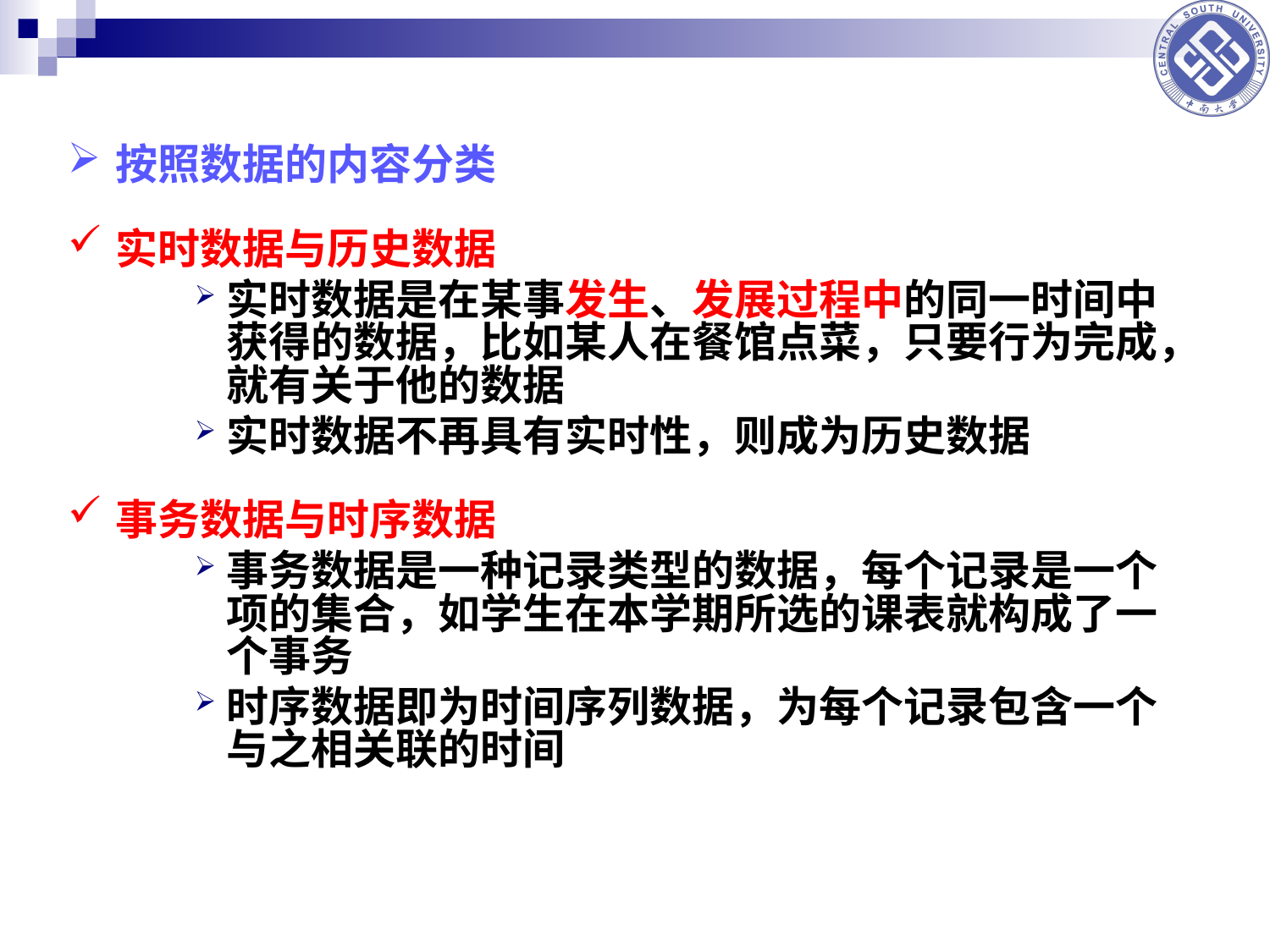

按照数据的内容分类
实时数据与历史数据
实时数据是在某事发生、发展过程中的同一时间中获得的数据，比如某人在餐馆点菜，只要行为完成，就有关于他的数据
实时数据不再具有实时性，则成为历史数据
事务数据与时序数据
事务数据是一种记录类型的数据，每个记录是一个项的集合，如学生在本学期所选的课表就构成了一个事务
时序数据即为时间序列数据，为每个记录包含一个与之相关联的时间